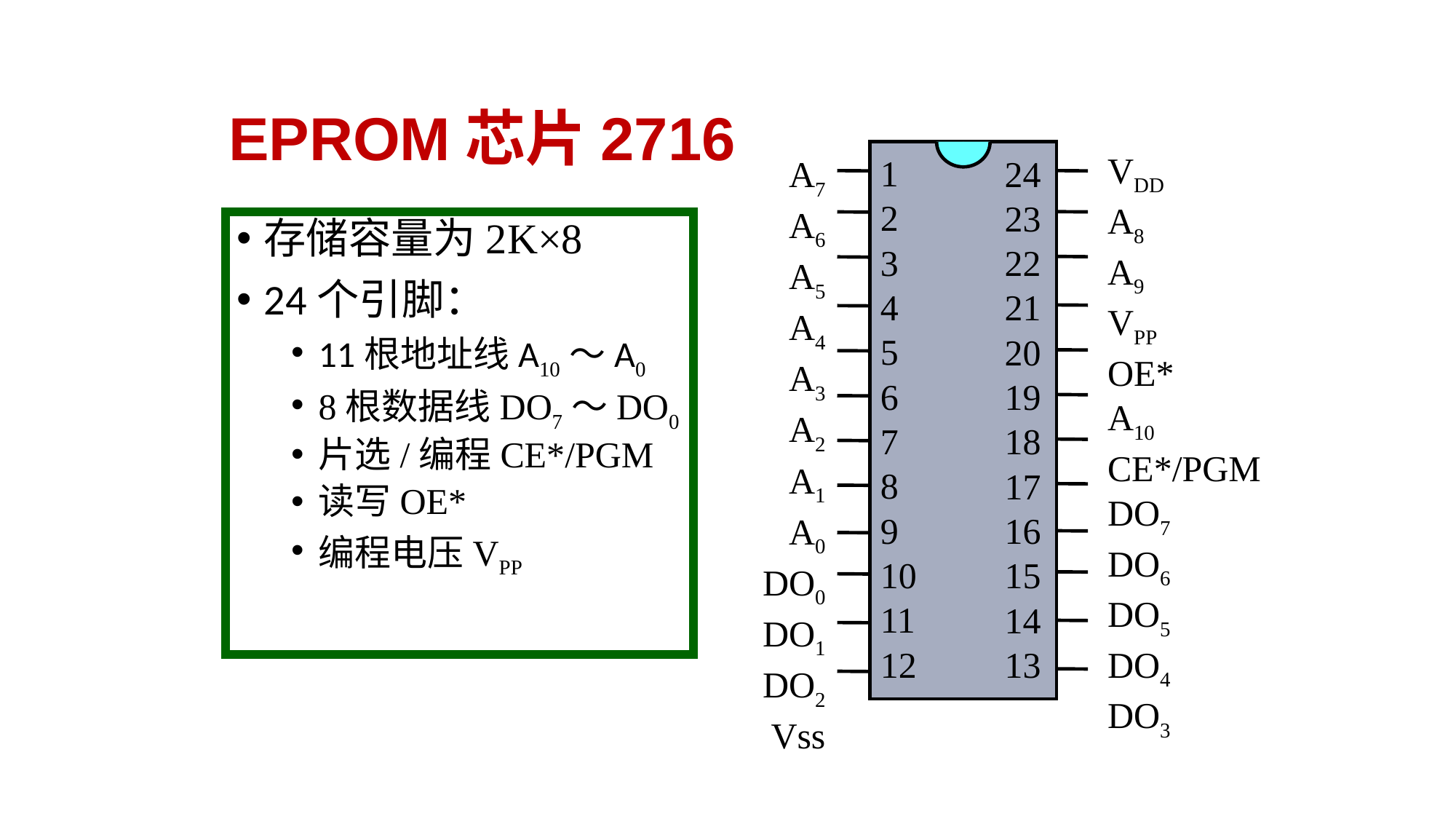

# EPROM芯片2716

VDD
A8
A9
VPP
OE*
A10
CE*/PGM
DO7
DO6
DO5
DO4
DO3
1
2
3
4
5
6
7
8
9
10
11
12
24
23
22
21
20
19
18
17
16
15
14
13
A7
A6
A5
A4
A3
A2
A1
A0
DO0
DO1
DO2
Vss

存储容量为2K×8
24个引脚：
11根地址线A10～A0
8根数据线DO7～DO0
片选/编程CE*/PGM
读写OE*
编程电压VPP